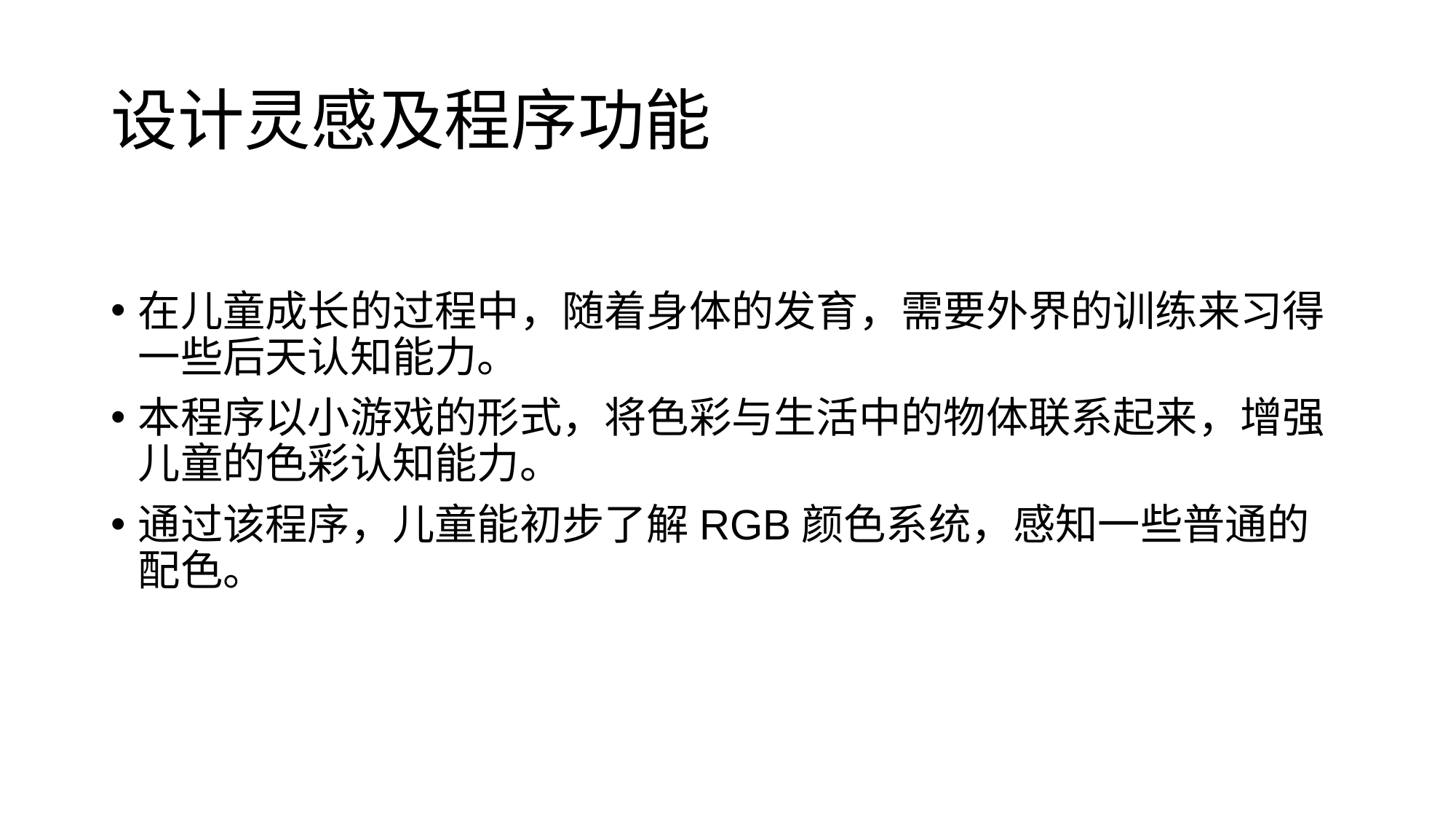

# 设计灵感及程序功能

在儿童成长的过程中，随着身体的发育，需要外界的训练来习得一些后天认知能力。
本程序以小游戏的形式，将色彩与生活中的物体联系起来，增强儿童的色彩认知能力。
通过该程序，儿童能初步了解RGB颜色系统，感知一些普通的配色。